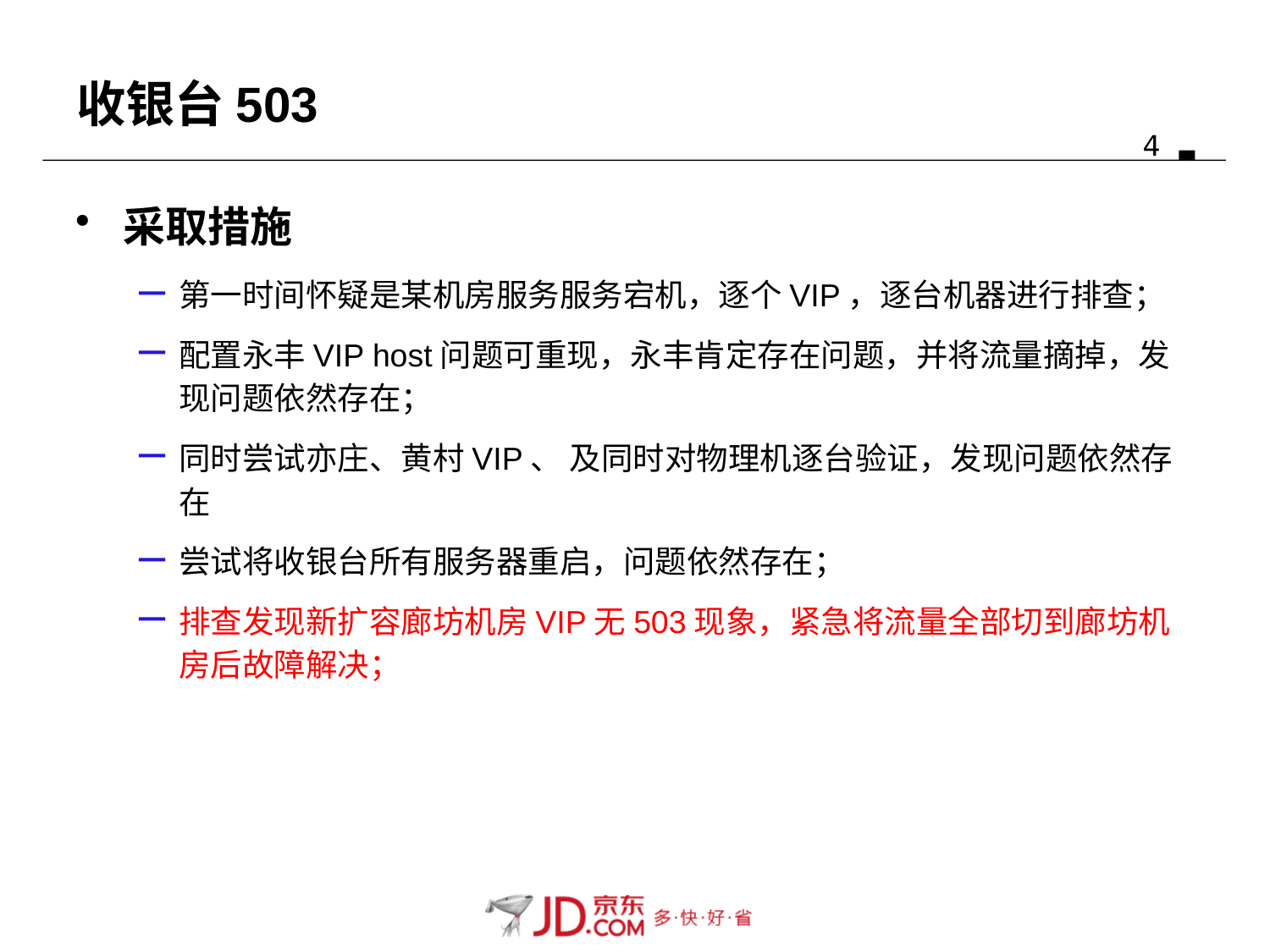

# 收银台503
采取措施
第一时间怀疑是某机房服务服务宕机，逐个VIP，逐台机器进行排查；
配置永丰VIP host问题可重现，永丰肯定存在问题，并将流量摘掉，发现问题依然存在；
同时尝试亦庄、黄村VIP、 及同时对物理机逐台验证，发现问题依然存在
尝试将收银台所有服务器重启，问题依然存在；
排查发现新扩容廊坊机房VIP无503现象，紧急将流量全部切到廊坊机房后故障解决；